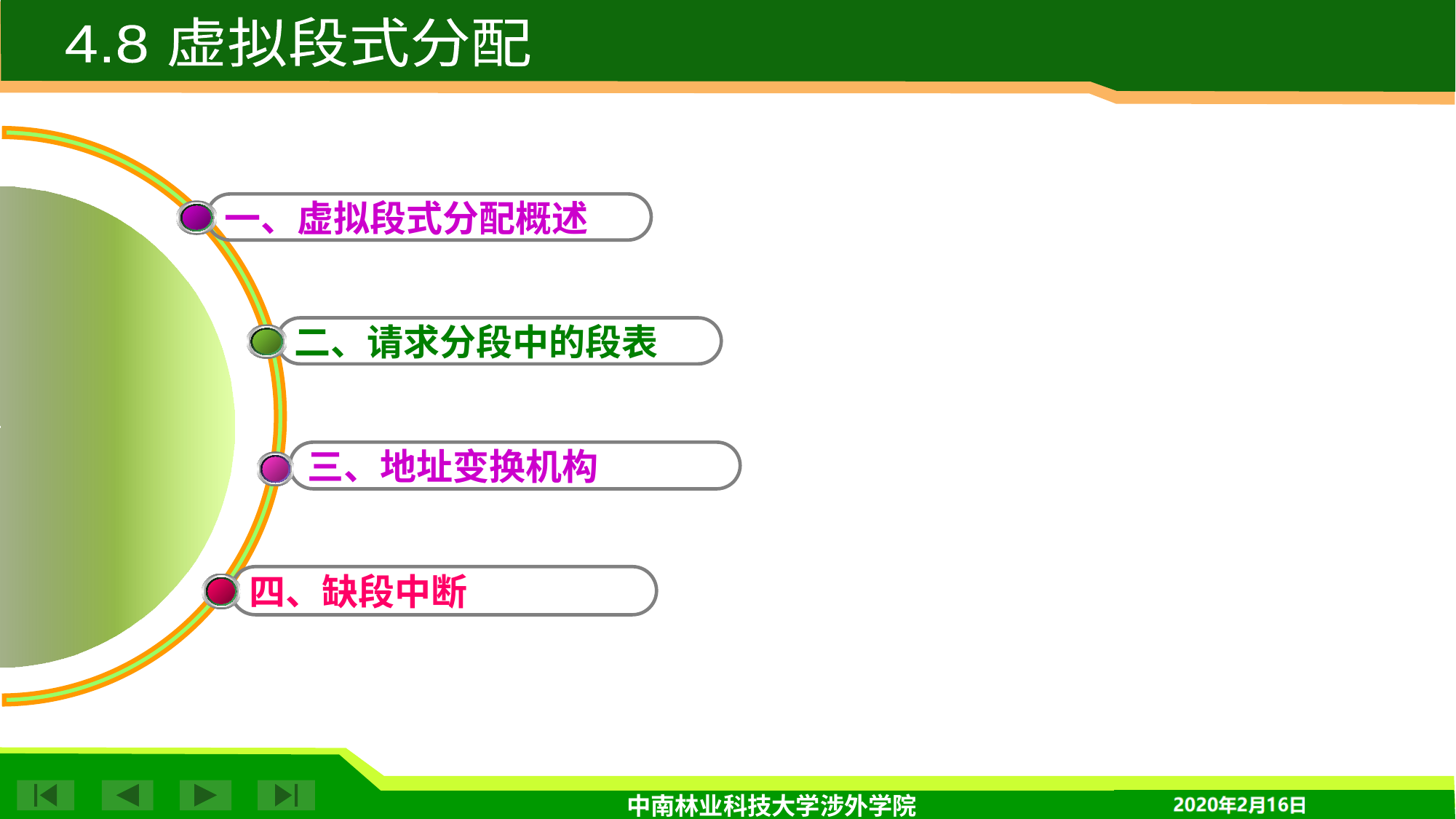

4.8 虚拟段式分配

一、虚拟段式分配概述

二、请求分段中的段表

三、地址变换机构

四、缺段中断